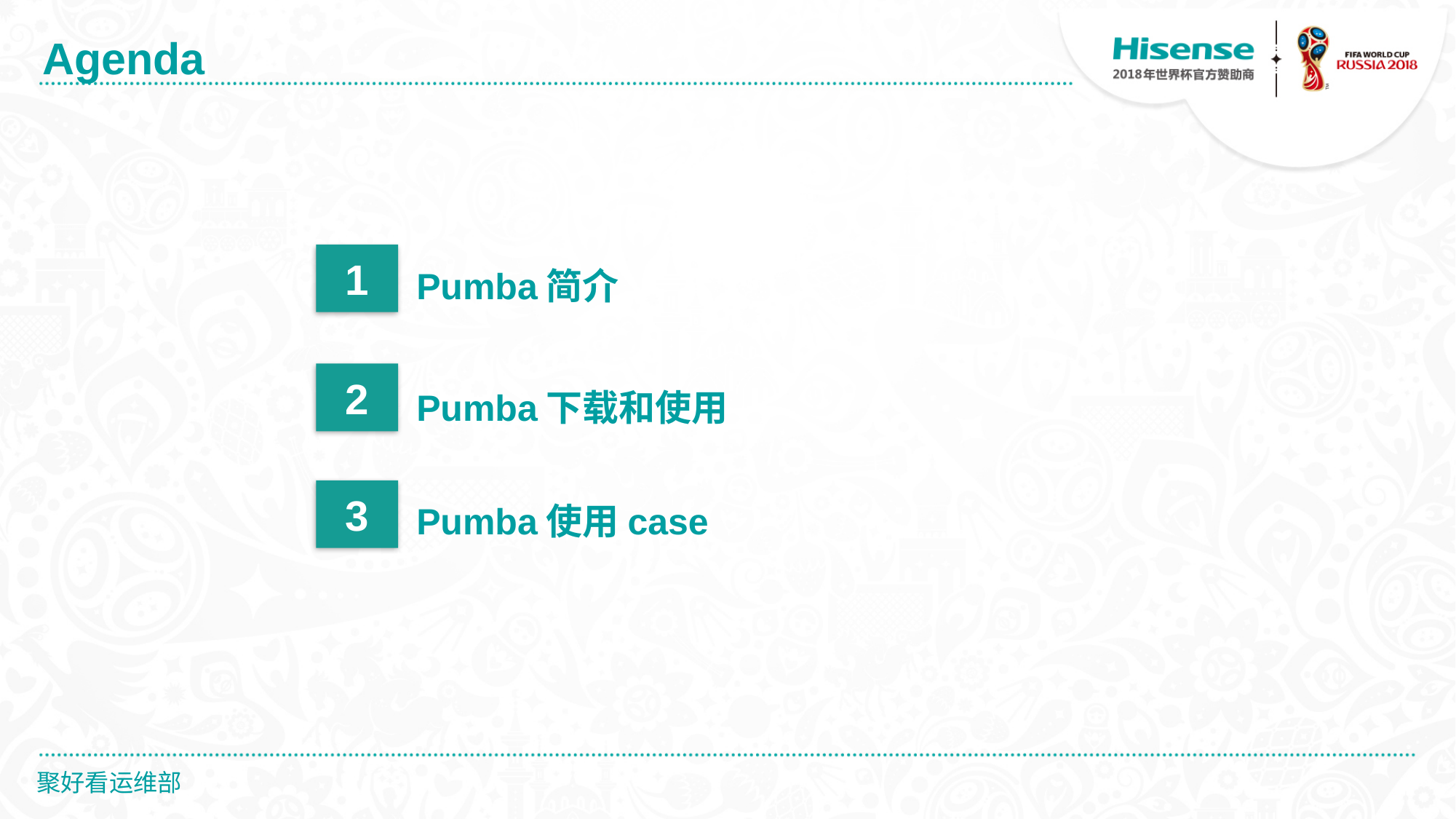

Agenda
1
Pumba简介
2
Pumba下载和使用
3
Pumba使用case
聚好看运维部